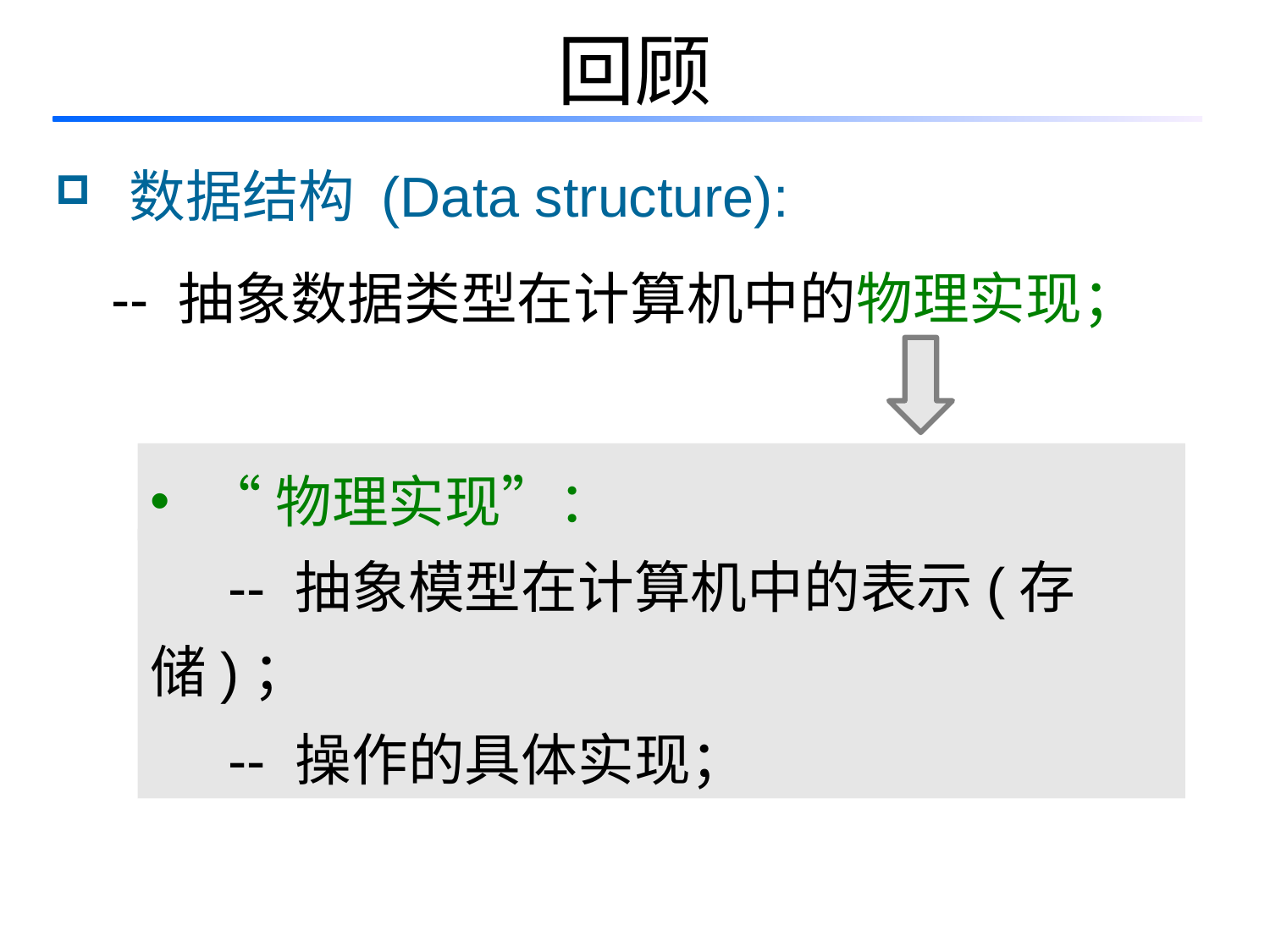

# 回顾

 数据结构 (Data structure):
    -- 抽象数据类型在计算机中的物理实现；

  “物理实现”：
     -- 抽象模型在计算机中的表示(存储)；
     -- 操作的具体实现；